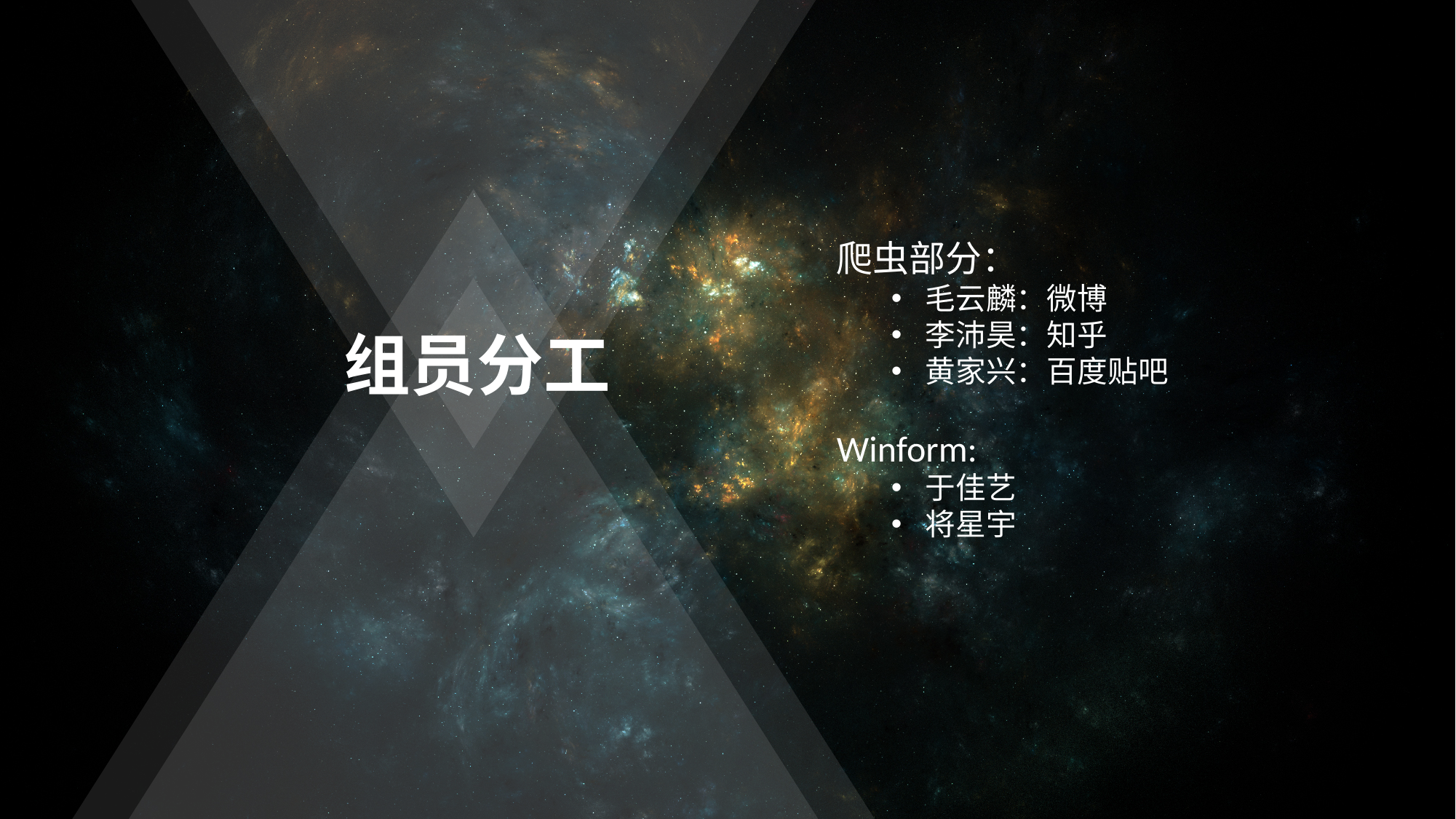

爬虫部分：
毛云麟：微博
李沛昊：知乎
黄家兴：百度贴吧

Winform:
于佳艺
将星宇
组员分工